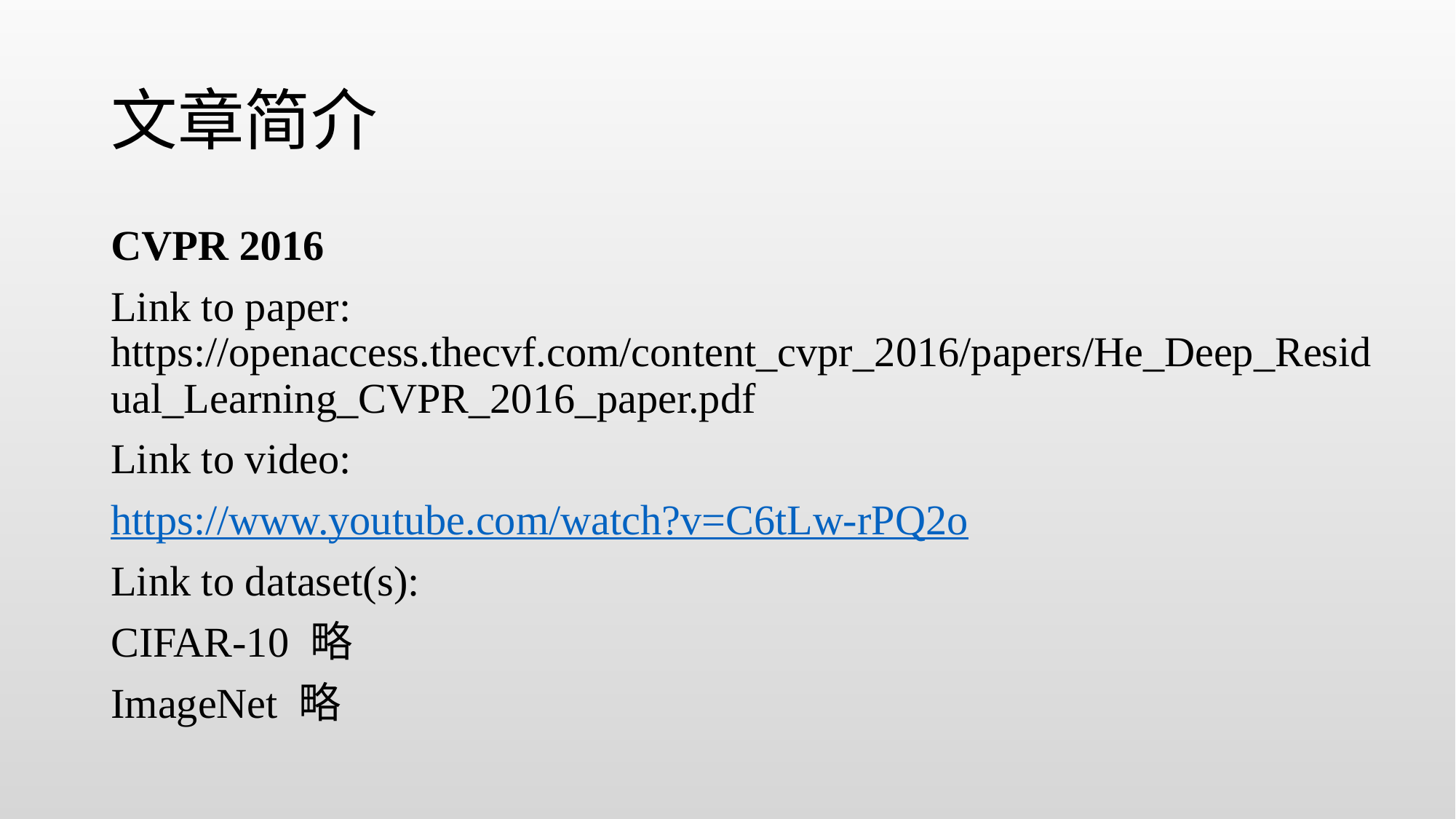

# 文章简介
CVPR 2016
Link to paper: https://openaccess.thecvf.com/content_cvpr_2016/papers/He_Deep_Residual_Learning_CVPR_2016_paper.pdf
Link to video:
https://www.youtube.com/watch?v=C6tLw-rPQ2o
Link to dataset(s):
CIFAR-10 略
ImageNet 略